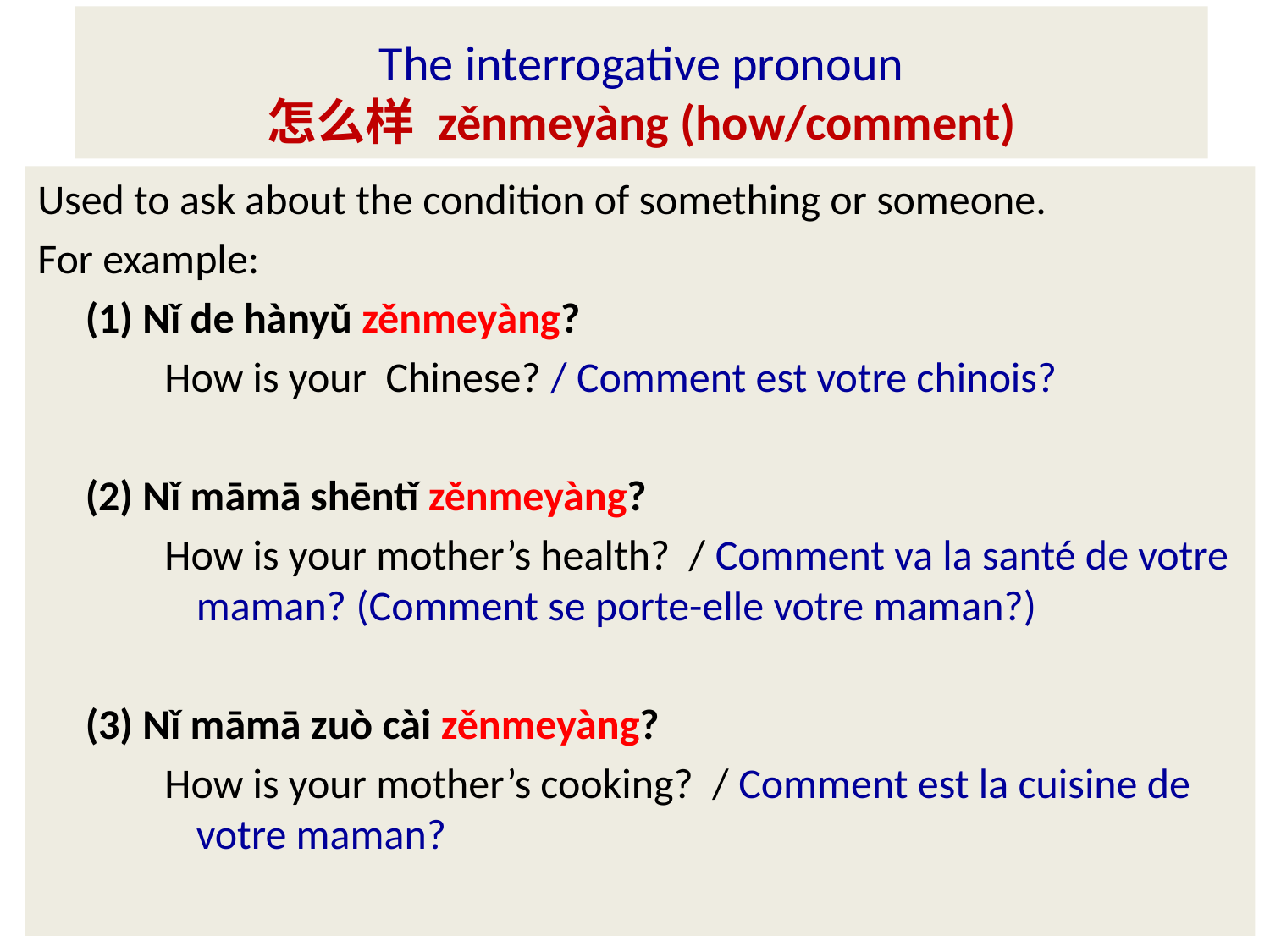

# The interrogative pronoun 怎么样 zěnmeyàng (how/comment)
Used to ask about the condition of something or someone.
For example:
	(1) Nǐ de hànyǔ zěnmeyàng?
How is your  Chinese? / Comment est votre chinois?

	(2) Nǐ māmā shēntǐ zěnmeyàng?
How is your mother’s health?  / Comment va la santé de votre maman? (Comment se porte-elle votre maman?)

     (3) Nǐ māmā zuò cài zěnmeyàng?
How is your mother’s cooking?  / Comment est la cuisine de votre maman?
Daphne OLSON@SKEMA
3